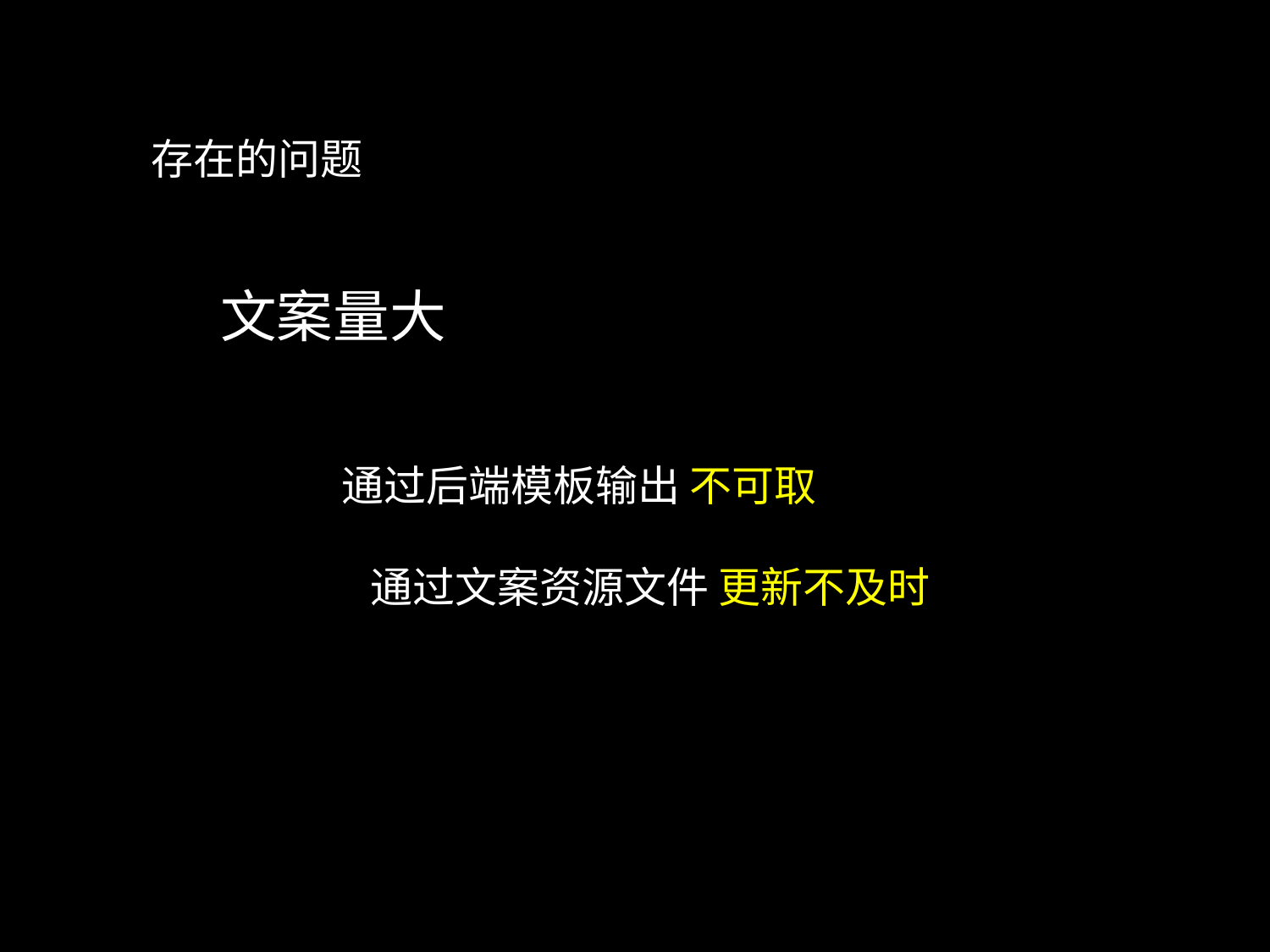

存在的问题
文案量大
通过后端模板输出 不可取

  通过文案资源文件 更新不及时